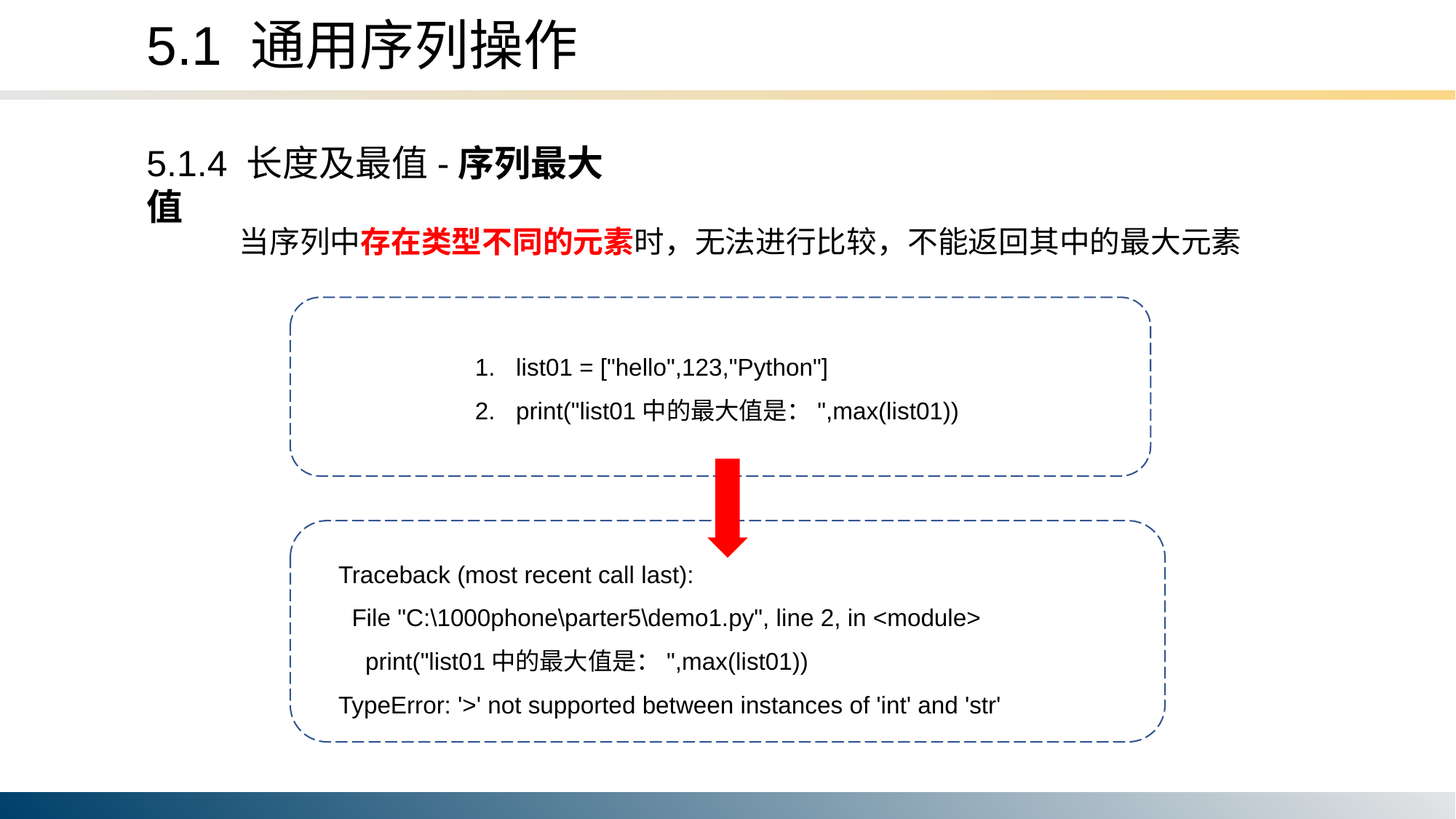

5.1 通用序列操作
5.1.4 长度及最值-序列最大值
当序列中存在类型不同的元素时，无法进行比较，不能返回其中的最大元素

list01 = ["hello",123,"Python"]
print("list01中的最大值是：",max(list01))

Traceback (most recent call last):
  File "C:\1000phone\parter5\demo1.py", line 2, in <module>
    print("list01中的最大值是：",max(list01))
TypeError: '>' not supported between instances of 'int' and 'str'